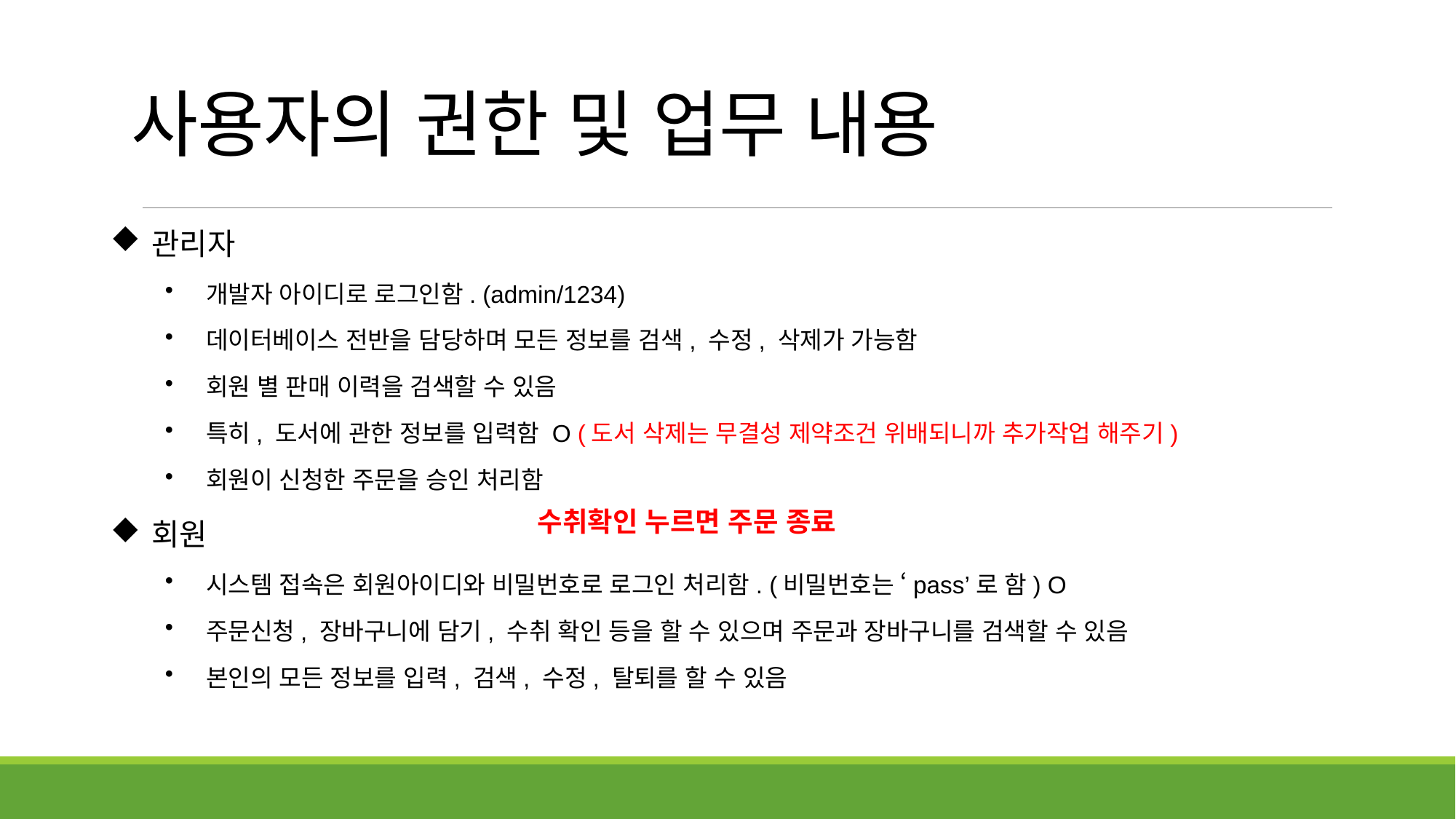

# 사용자의 권한 및 업무 내용
관리자
개발자 아이디로 로그인함. (admin/1234)
데이터베이스 전반을 담당하며 모든 정보를 검색, 수정, 삭제가 가능함
회원 별 판매 이력을 검색할 수 있음
특히, 도서에 관한 정보를 입력함 O (도서 삭제는 무결성 제약조건 위배되니까 추가작업 해주기)
회원이 신청한 주문을 승인 처리함
회원
시스템 접속은 회원아이디와 비밀번호로 로그인 처리함. (비밀번호는 ‘pass’로 함) O
주문신청, 장바구니에 담기, 수취 확인 등을 할 수 있으며 주문과 장바구니를 검색할 수 있음
본인의 모든 정보를 입력, 검색, 수정, 탈퇴를 할 수 있음
수취확인 누르면 주문 종료